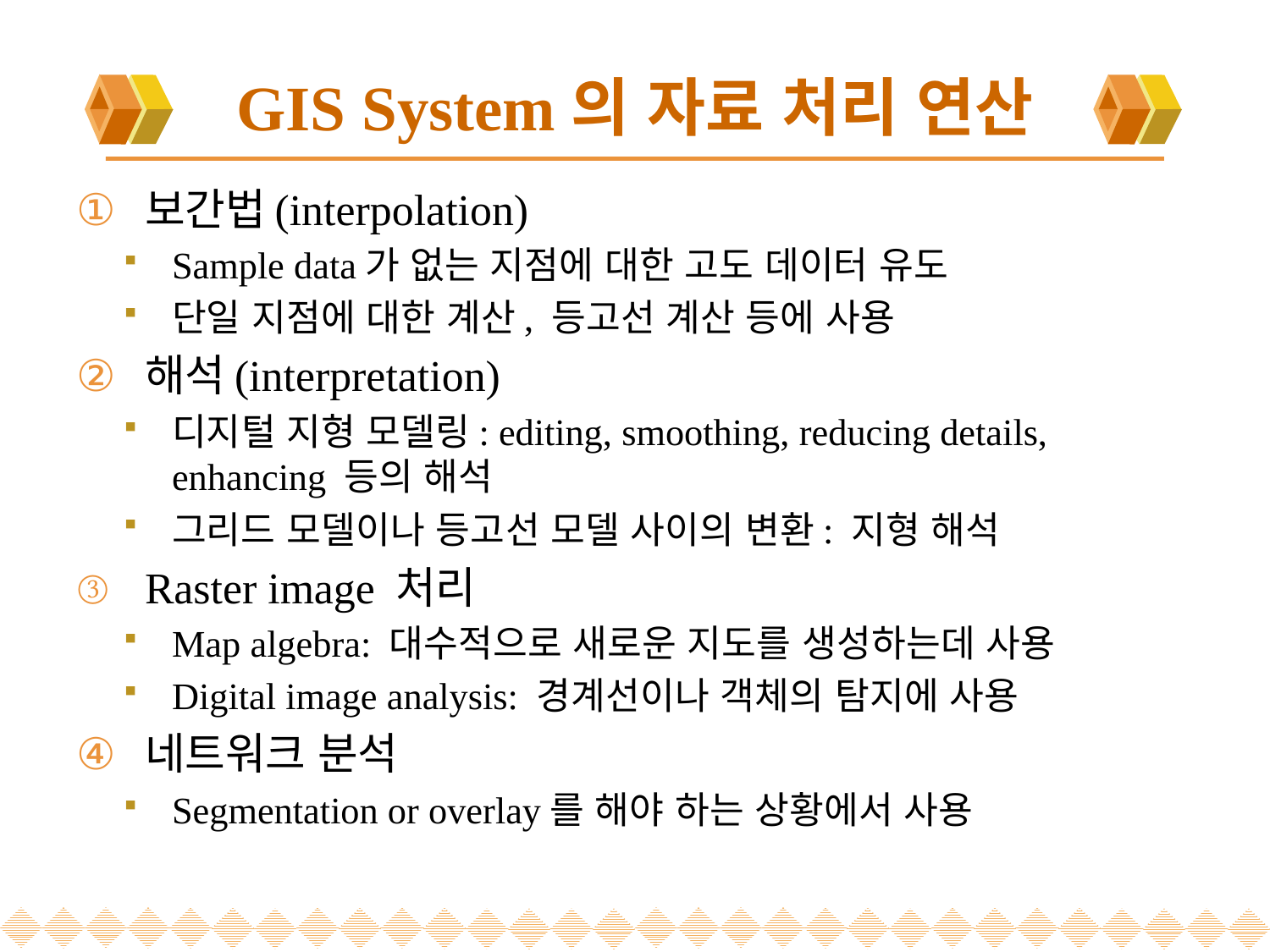

# GIS System의 자료 처리 연산
보간법(interpolation)
Sample data가 없는 지점에 대한 고도 데이터 유도
단일 지점에 대한 계산, 등고선 계산 등에 사용
해석(interpretation)
디지털 지형 모델링: editing, smoothing, reducing details, enhancing 등의 해석
그리드 모델이나 등고선 모델 사이의 변환: 지형 해석
Raster image 처리
Map algebra: 대수적으로 새로운 지도를 생성하는데 사용
Digital image analysis: 경계선이나 객체의 탐지에 사용
네트워크 분석
Segmentation or overlay를 해야 하는 상황에서 사용